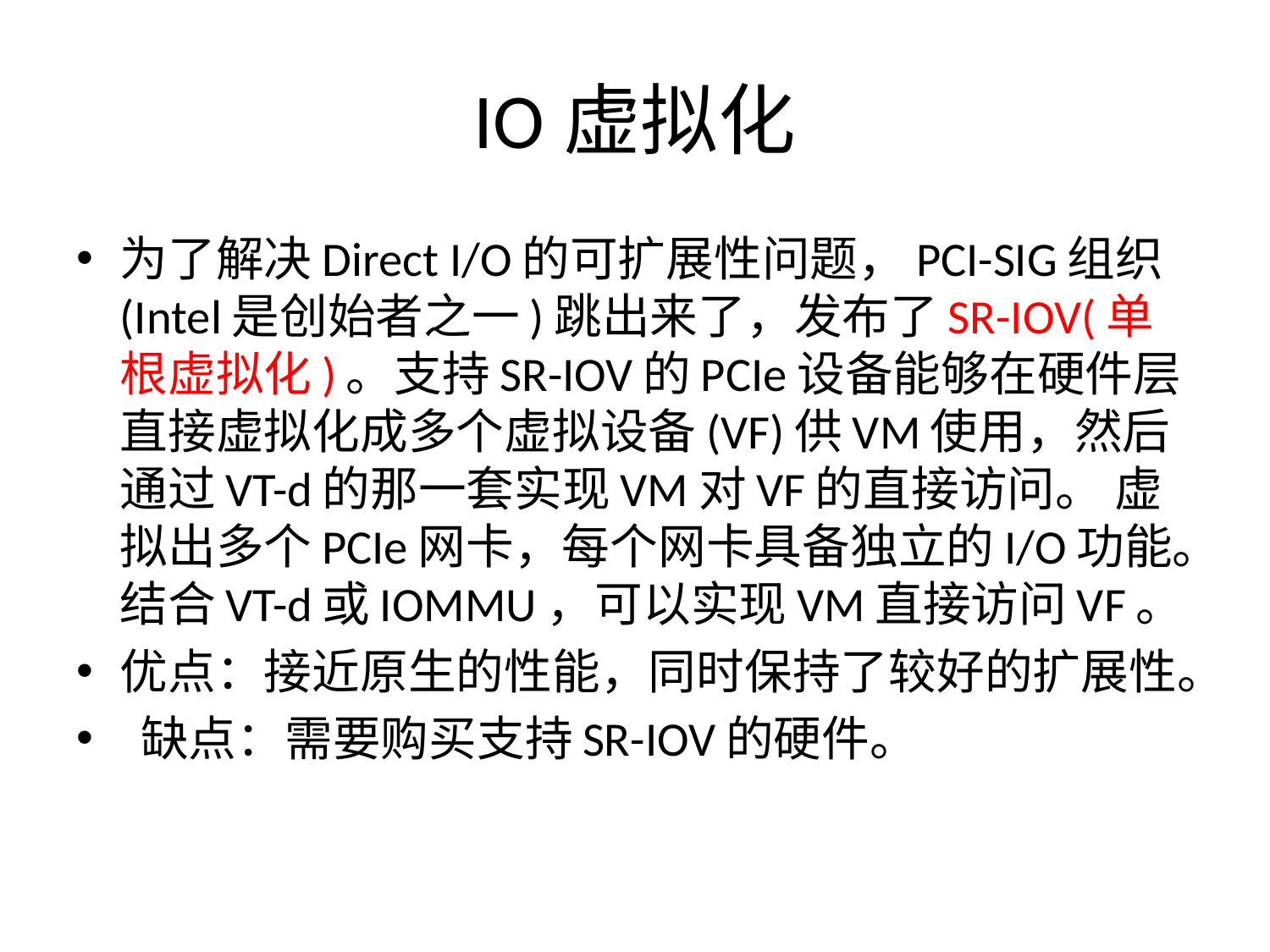

# IO虚拟化
为了解决Direct I/O的可扩展性问题，PCI-SIG组织(Intel是创始者之一)跳出来了，发布了SR-IOV(单根虚拟化)。支持SR-IOV的PCIe设备能够在硬件层直接虚拟化成多个虚拟设备(VF)供VM使用，然后通过VT-d的那一套实现VM对VF的直接访问。 虚拟出多个PCIe网卡，每个网卡具备独立的I/O功能。结合VT-d或IOMMU，可以实现VM直接访问VF。
优点：接近原生的性能，同时保持了较好的扩展性。
 缺点：需要购买支持SR-IOV的硬件。